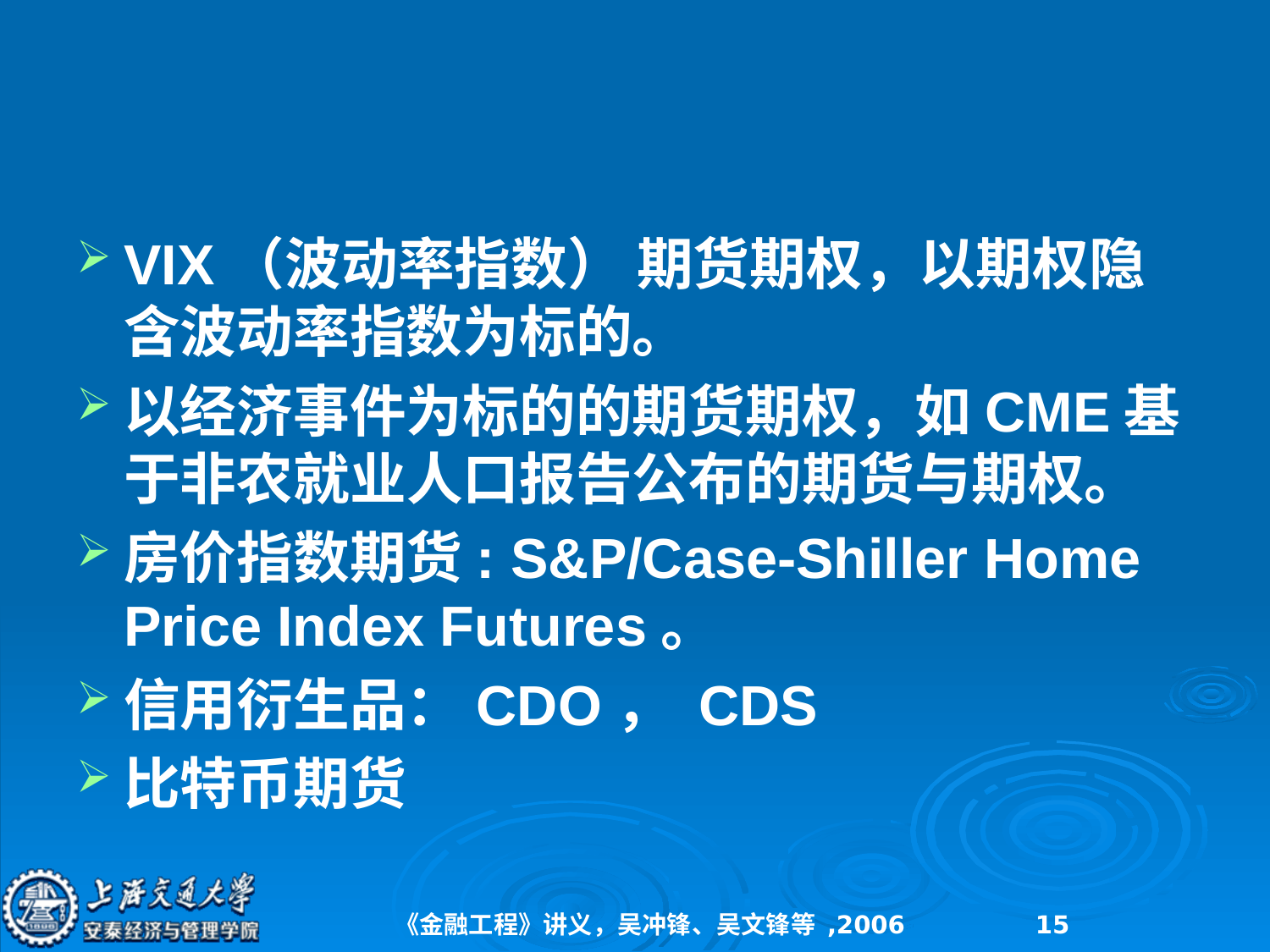

#
VIX（波动率指数） 期货期权，以期权隐含波动率指数为标的。
以经济事件为标的的期货期权，如CME基于非农就业人口报告公布的期货与期权。
房价指数期货: S&P/Case-Shiller Home Price Index Futures。
信用衍生品：CDO， CDS
比特币期货